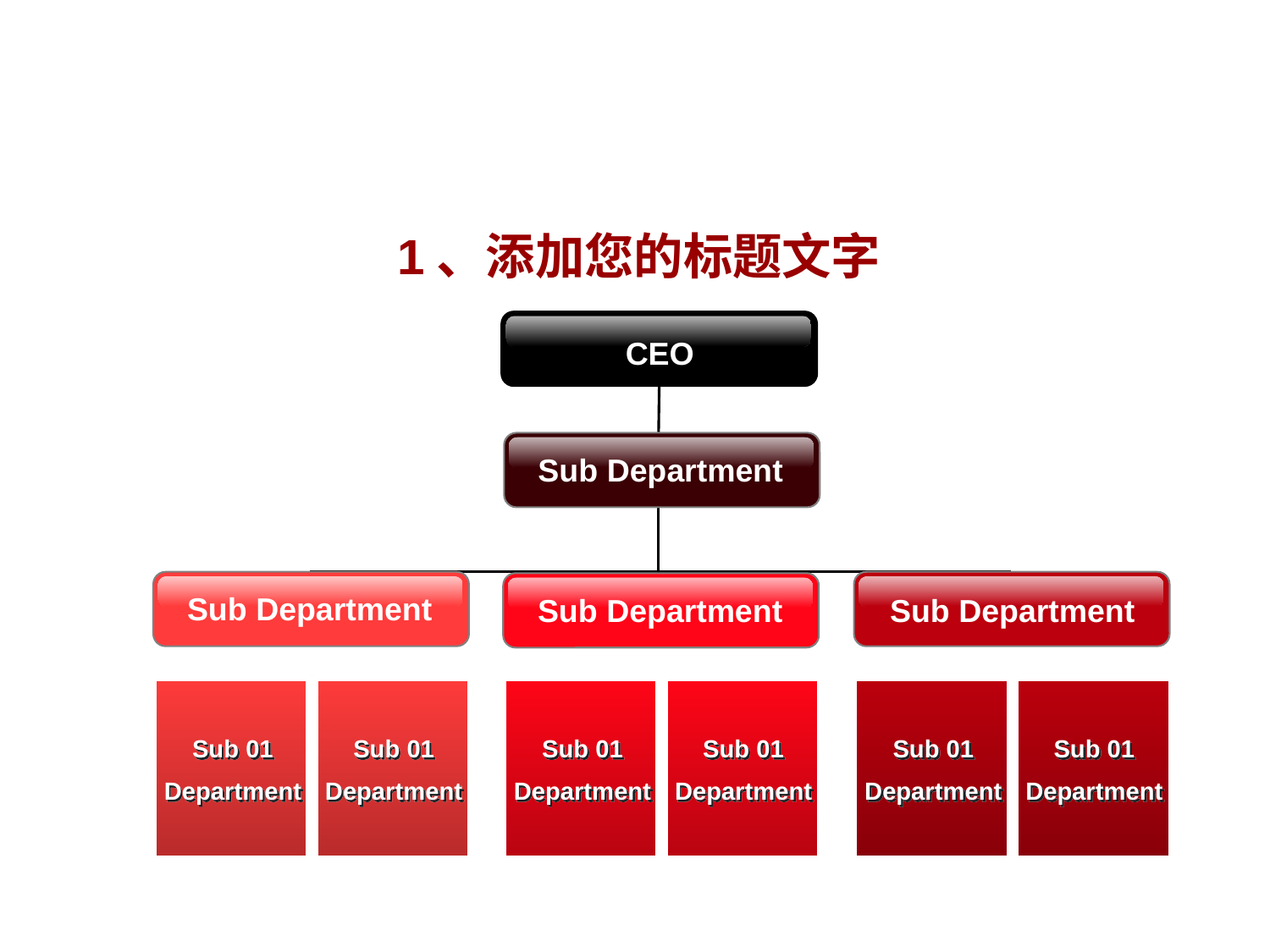

1、添加您的标题文字

CEO

Sub Department

Sub Department

Sub Department

Sub Department

Sub 01
Department
Sub 01
Department

Sub 01
Department
Sub 01
Department

Sub 01
Department
Sub 01
Department